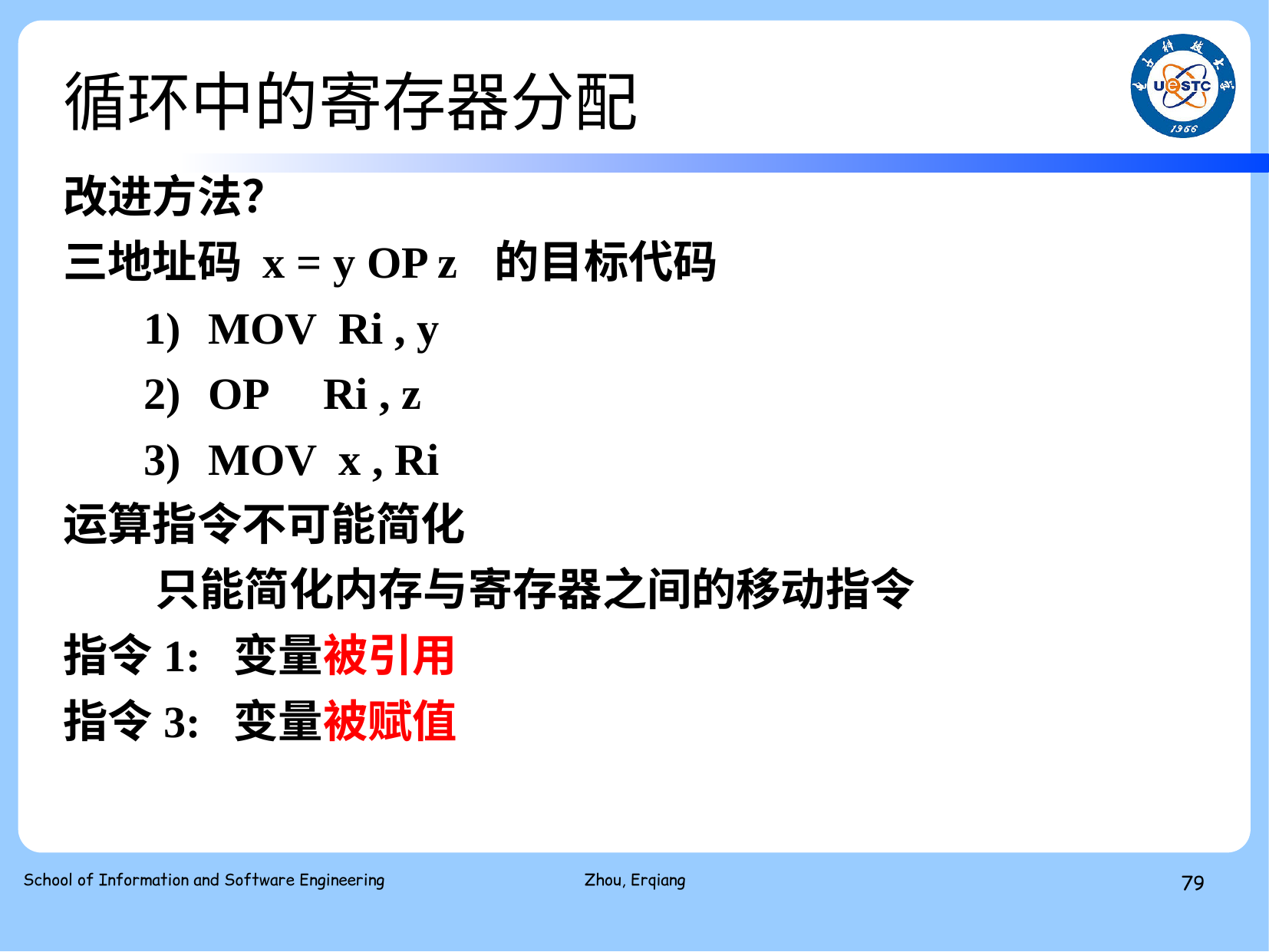

# 循环中的寄存器分配
改进方法？
三地址码 x = y OP z 的目标代码
   1) MOV  Ri , y
   2) OP     Ri , z
   3) MOV  x , Ri
运算指令不可能简化
        只能简化内存与寄存器之间的移动指令
指令1:  变量被引用
指令3:  变量被赋值

 School of Information and Software Engineering
Zhou, Erqiang
79